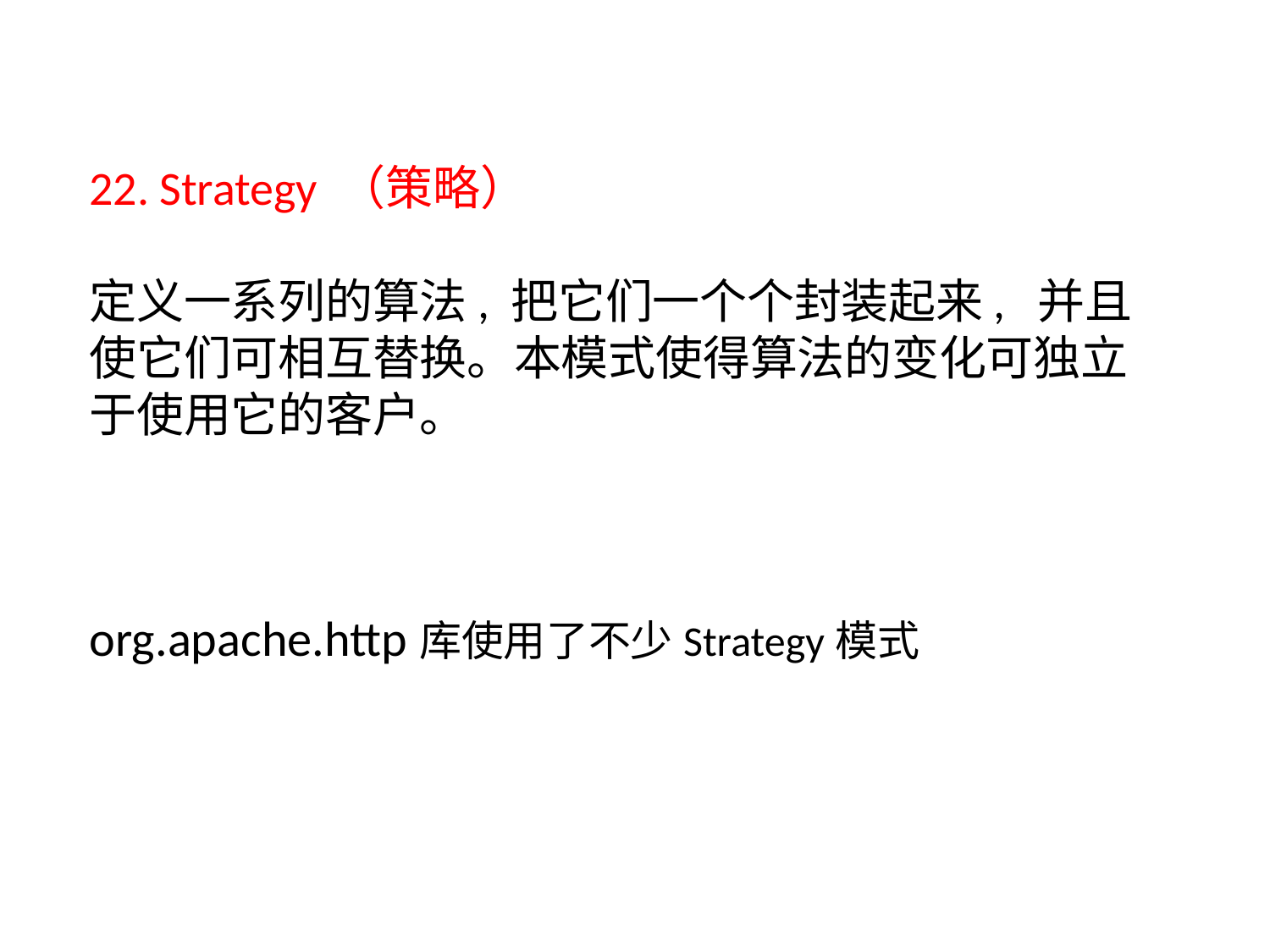

22. Strategy （策略）
定义一系列的算法, 把它们一个个封装起来,  并且使它们可相互替换。本模式使得算法的变化可独立于使用它的客户。
# org.apache.http库使用了不少Strategy模式